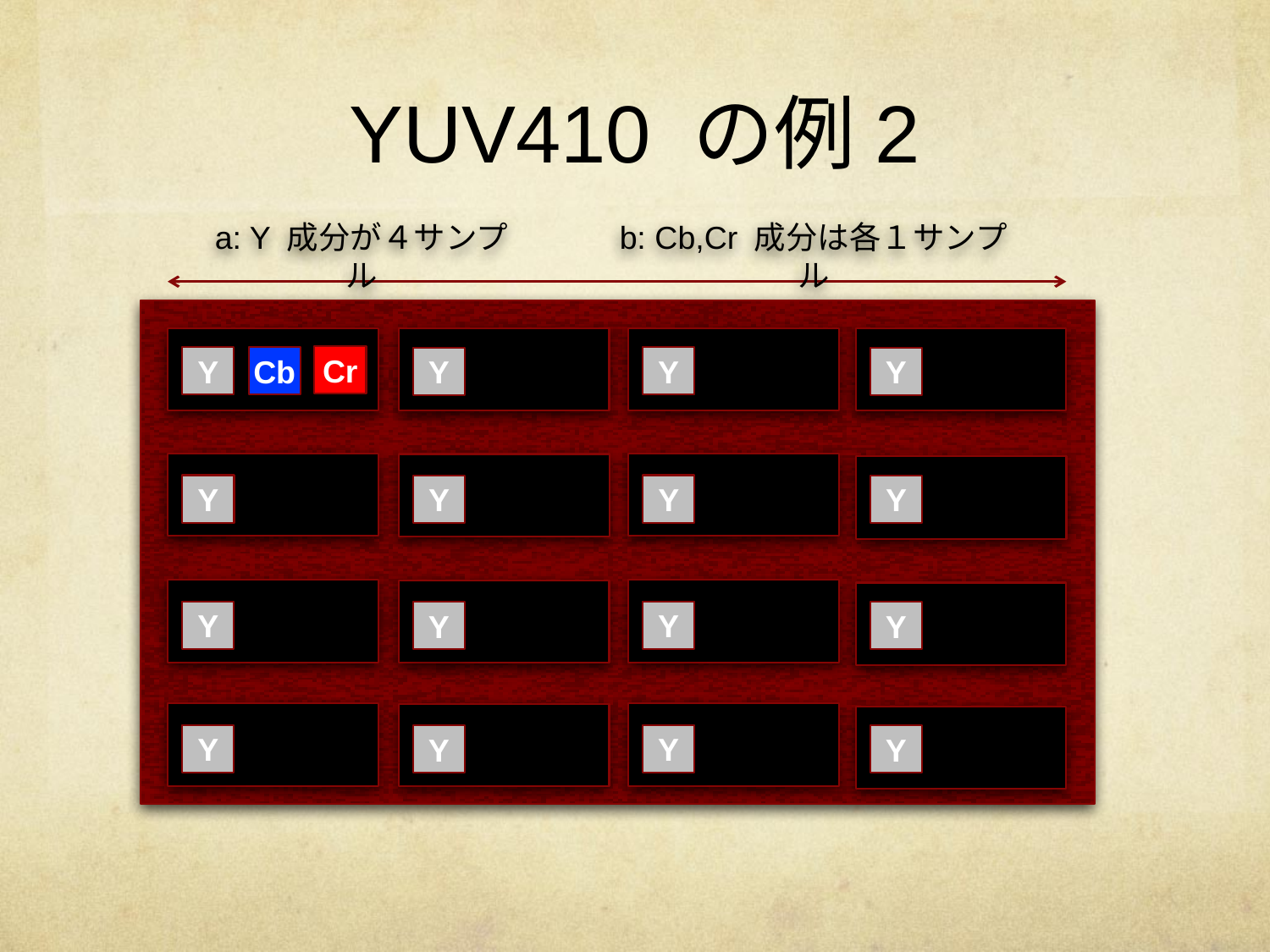

# YUV410 の例2
a: Y 成分が４サンプル
b: Cb,Cr 成分は各１サンプル

Cr
Y
Cb
Y
Y
Y

Y
Y
Y
Y

Y
Y
Y
Y

Y
Y
Y
Y